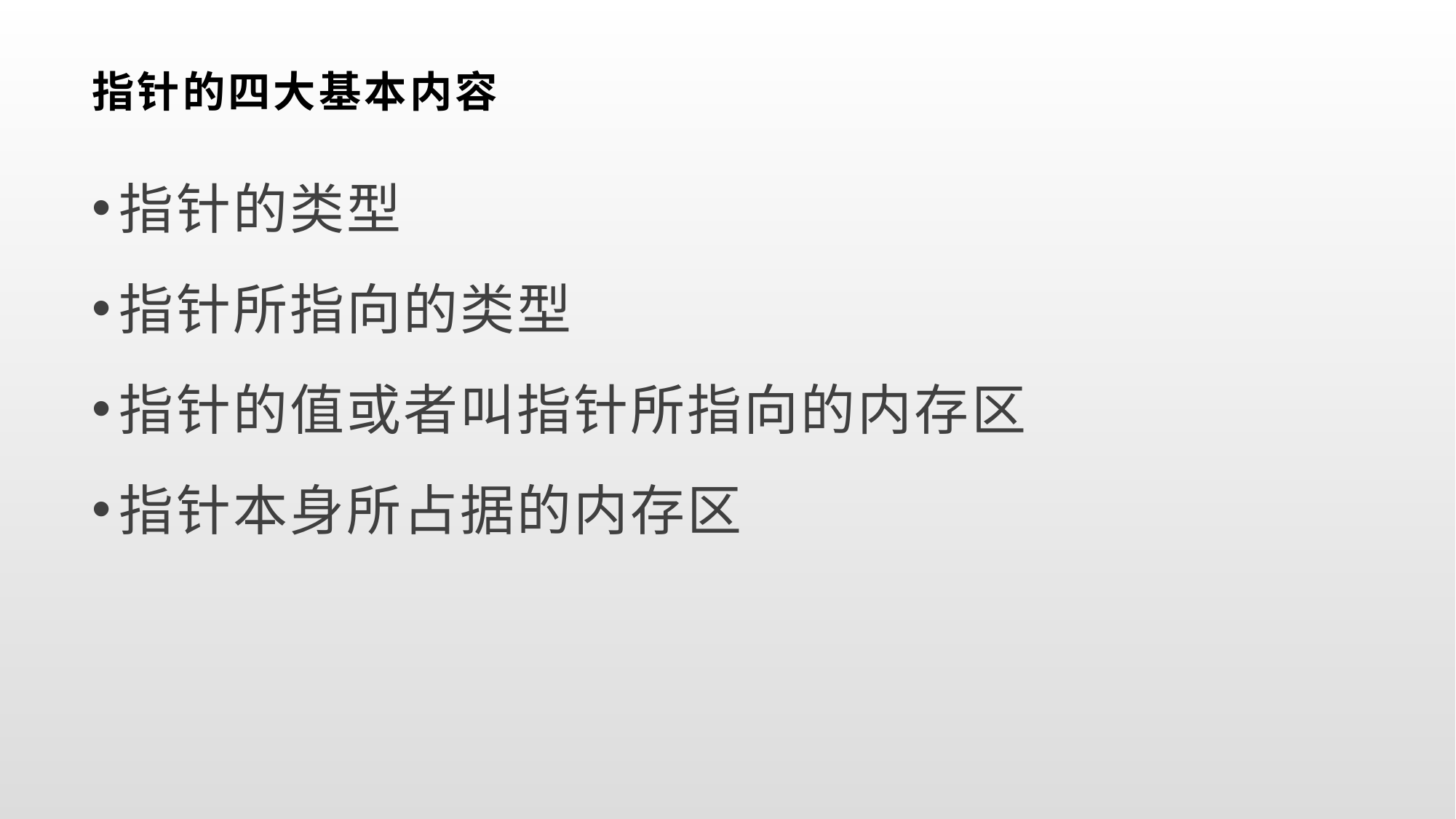

# 指针的四大基本内容
指针的类型
指针所指向的类型
指针的值或者叫指针所指向的内存区
指针本身所占据的内存区